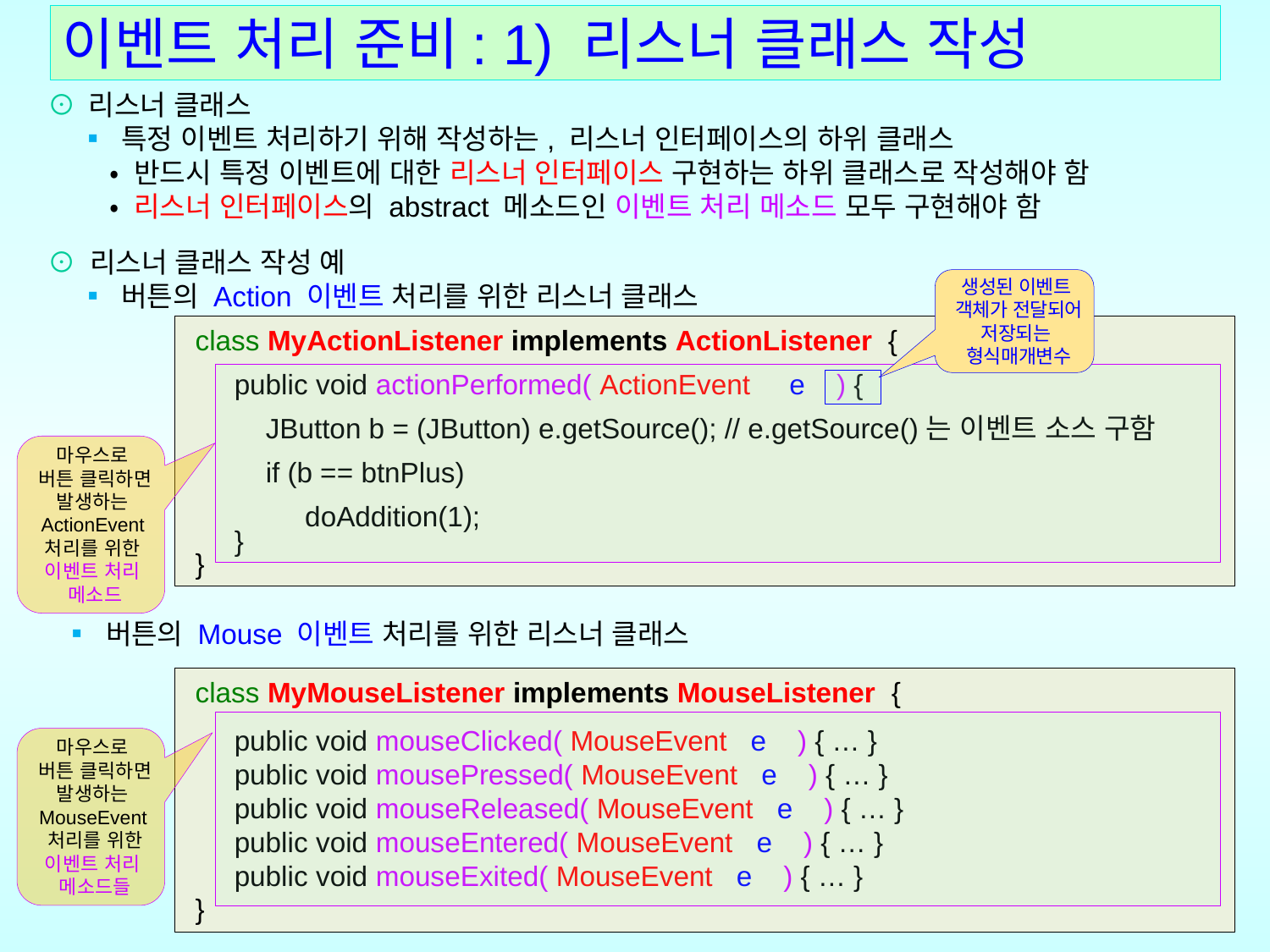

# 이벤트 처리 준비: 1) 리스너 클래스 작성
⊙ 리스너 클래스
    ▪ 특정 이벤트 처리하기 위해 작성하는, 리스너 인터페이스의 하위 클래스
        • 반드시 특정 이벤트에 대한 리스너 인터페이스 구현하는 하위 클래스로 작성해야 함
        • 리스너 인터페이스의 abstract 메소드인 이벤트 처리 메소드 모두 구현해야 함

⊙ 리스너 클래스 작성 예
    ▪ 버튼의 Action 이벤트 처리를 위한 리스너 클래스

  ▪ 버튼의 Mouse 이벤트 처리를 위한 리스너 클래스

생성된 이벤트
객체가 전달되어 저장되는
형식매개변수
 class MyActionListener implements ActionListener  {
      public void actionPerformed( ActionEvent     e    ) {
          JButton b = (JButton) e.getSource(); // e.getSource()는 이벤트 소스 구함
          if (b == btnPlus)
               doAddition(1);
      }
 }

마우스로
버튼 클릭하면 발생하는
ActionEvent처리를 위한  이벤트 처리
메소드
 class MyMouseListener implements MouseListener  {

      public void mouseClicked( MouseEvent   e    ) { … }
      public void mousePressed( MouseEvent   e    ) { … }
      public void mouseReleased( MouseEvent   e    ) { … }
      public void mouseEntered( MouseEvent   e    ) { … }
      public void mouseExited( MouseEvent   e    ) { … }
 }

마우스로
버튼 클릭하면 발생하는
MouseEvent처리를 위한 이벤트 처리
메소드들